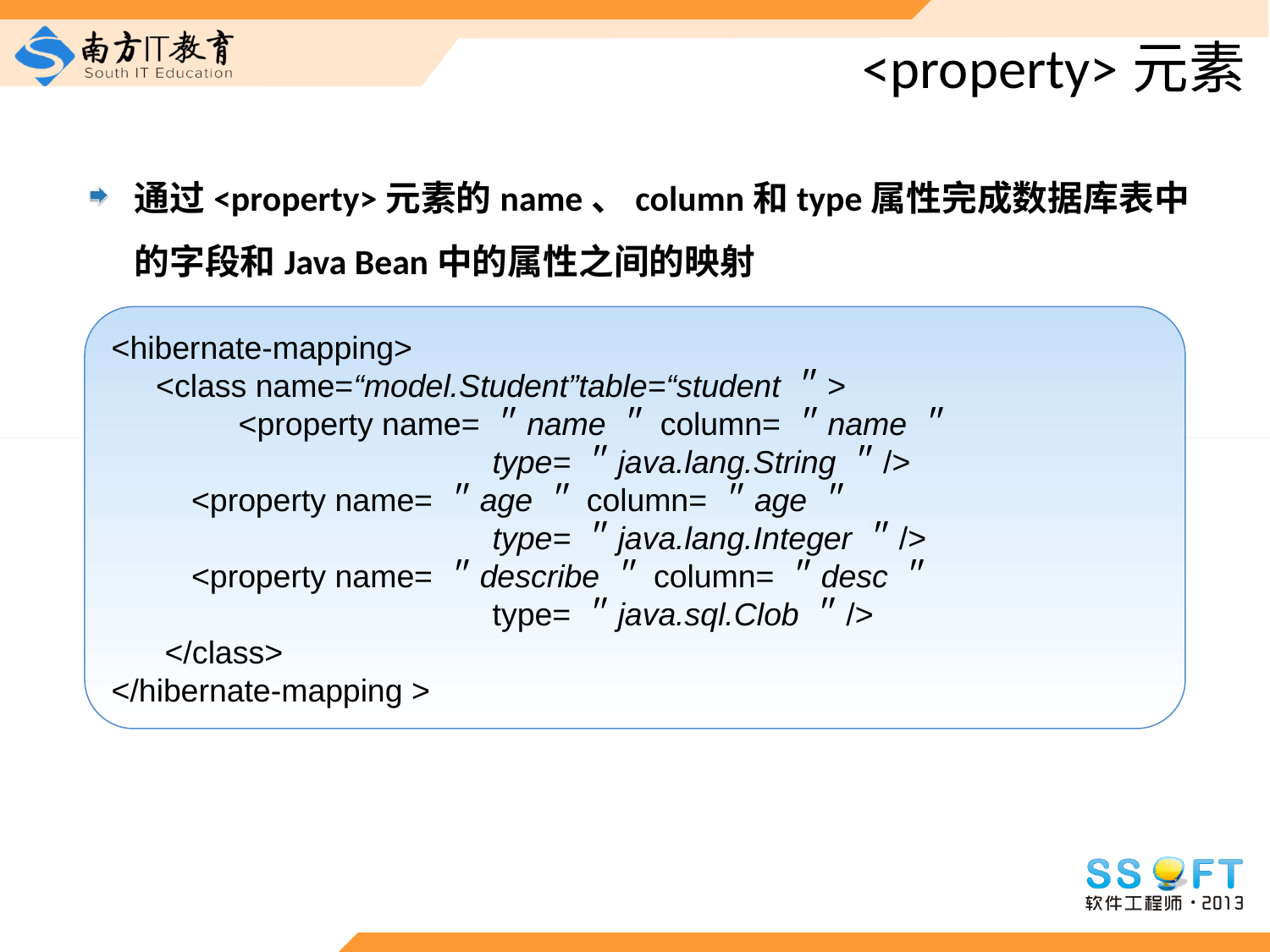

# <property>元素
通过<property>元素的name、column和type属性完成数据库表中的字段和Java Bean中的属性之间的映射
<hibernate-mapping>
     <class name=“model.Student”table=“student＂>
	<property name=＂name＂ column=＂name＂
			type=＂java.lang.String＂/>
         <property name=＂age＂ column=＂age＂
			type=＂java.lang.Integer＂/>
         <property name=＂describe＂ column=＂desc＂
			type=＂java.sql.Clob＂/>
      </class>
</hibernate-mapping >